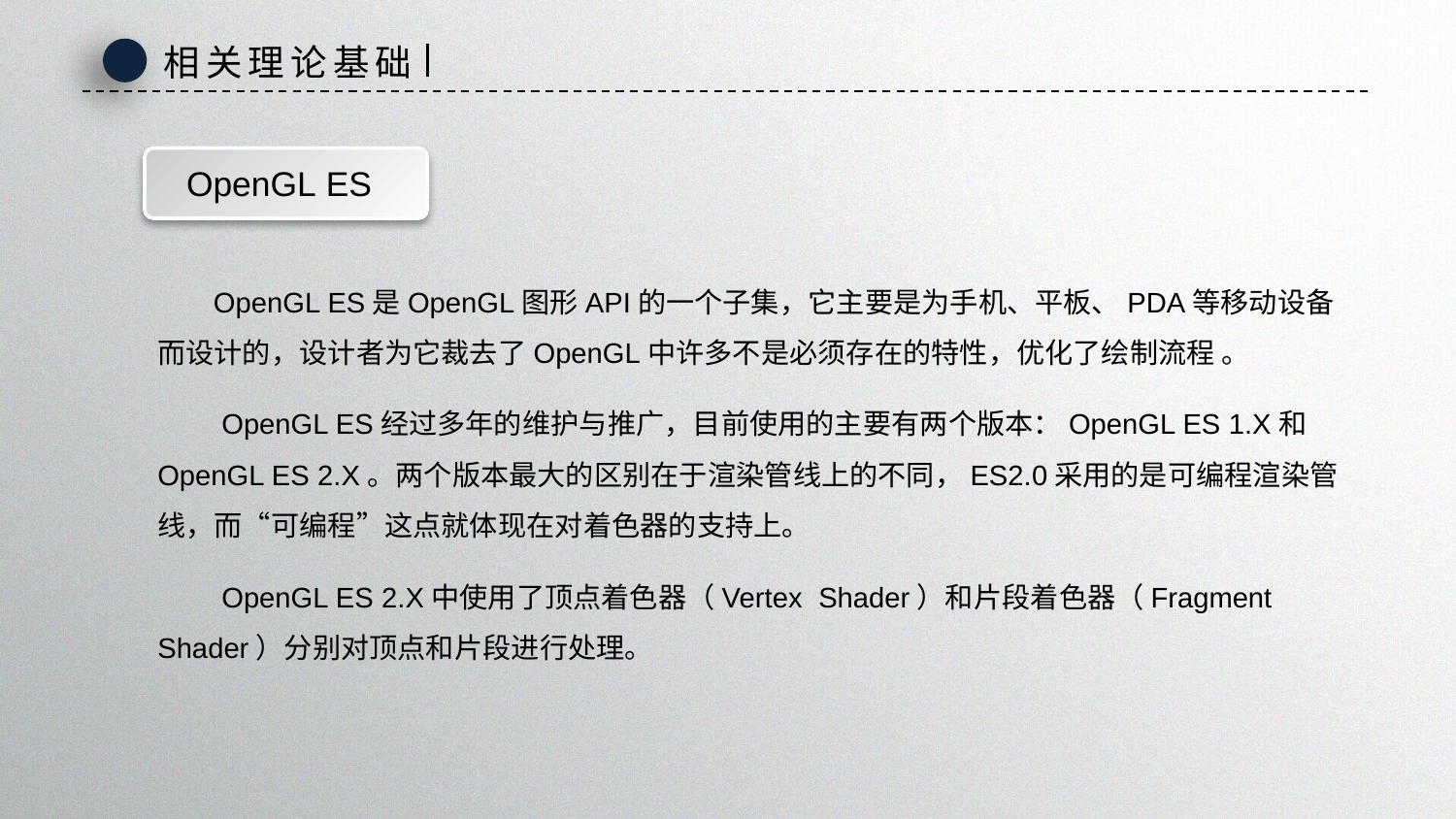

相关理论基础

OpenGL ES
       OpenGL ES是OpenGL图形API的一个子集，它主要是为手机、平板、PDA等移动设备而设计的，设计者为它裁去了OpenGL中许多不是必须存在的特性，优化了绘制流程 。
        OpenGL ES经过多年的维护与推广，目前使用的主要有两个版本：OpenGL ES 1.X和OpenGL ES 2.X。两个版本最大的区别在于渲染管线上的不同，ES2.0采用的是可编程渲染管线，而“可编程”这点就体现在对着色器的支持上。
        OpenGL ES 2.X中使用了顶点着色器（Vertex  Shader）和片段着色器（Fragment  Shader）分别对顶点和片段进行处理。